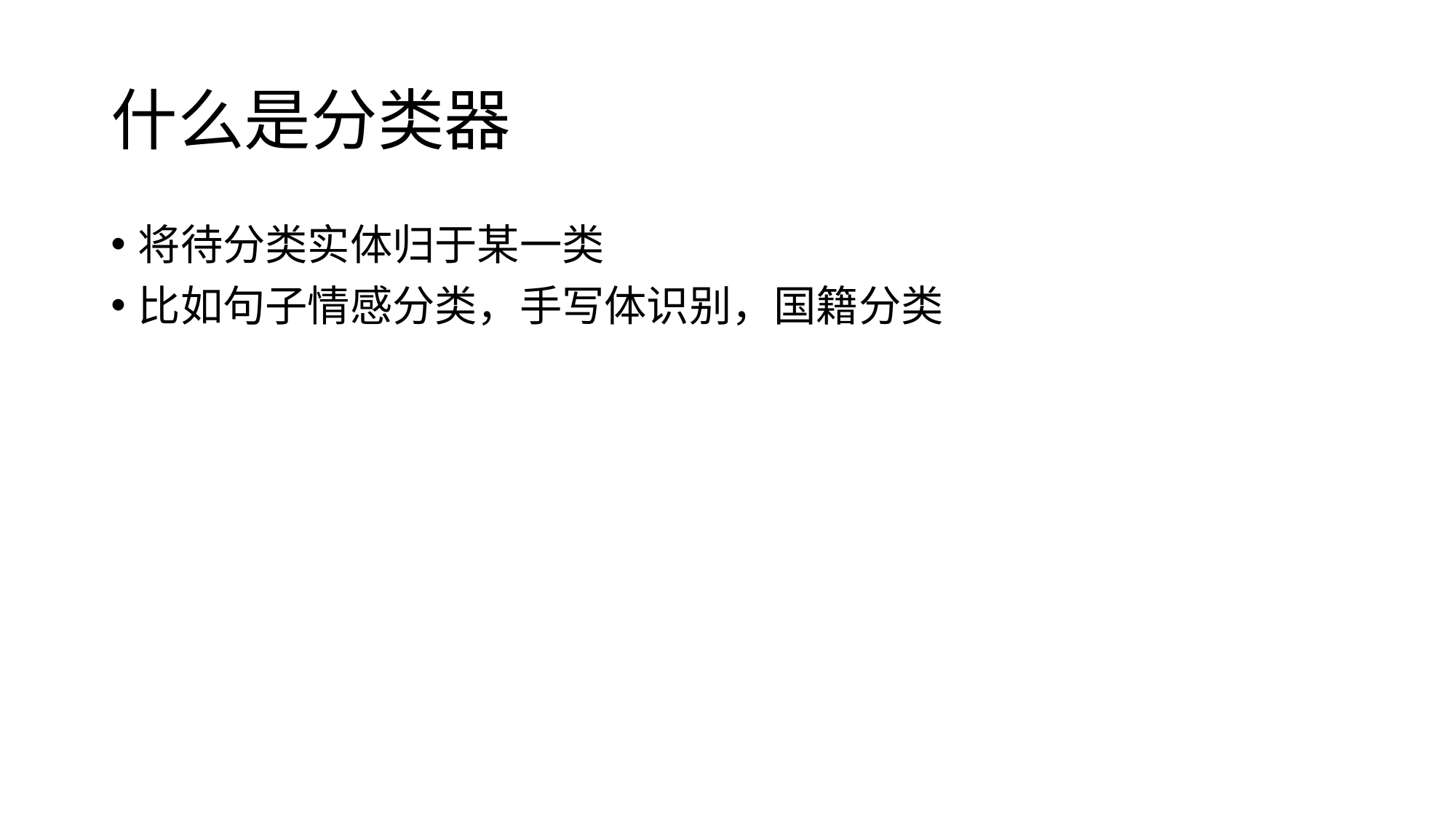

# 什么是分类器
将待分类实体归于某一类
比如句子情感分类，手写体识别，国籍分类